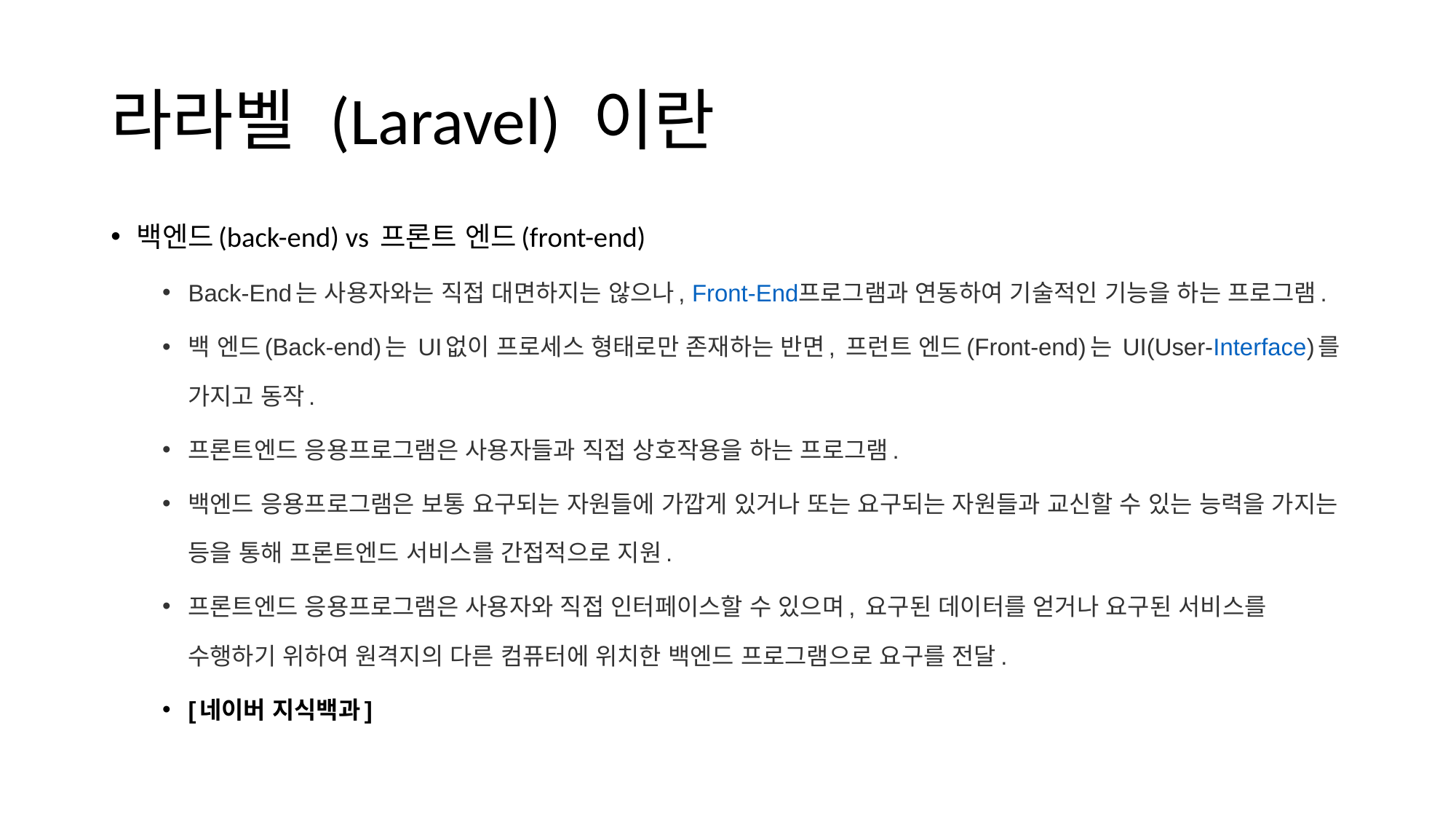

# 라라벨 (Laravel) 이란
백엔드(back-end) vs 프론트 엔드(front-end)
Back-End는 사용자와는 직접 대면하지는 않으나, Front-End프로그램과 연동하여 기술적인 기능을 하는 프로그램.
백 엔드(Back-end)는 UI없이 프로세스 형태로만 존재하는 반면, 프런트 엔드(Front-end)는 UI(User-Interface)를 가지고 동작.
프론트엔드 응용프로그램은 사용자들과 직접 상호작용을 하는 프로그램.
백엔드 응용프로그램은 보통 요구되는 자원들에 가깝게 있거나 또는 요구되는 자원들과 교신할 수 있는 능력을 가지는 등을 통해 프론트엔드 서비스를 간접적으로 지원.
프론트엔드 응용프로그램은 사용자와 직접 인터페이스할 수 있으며, 요구된 데이터를 얻거나 요구된 서비스를 수행하기 위하여 원격지의 다른 컴퓨터에 위치한 백엔드 프로그램으로 요구를 전달.
[네이버 지식백과]